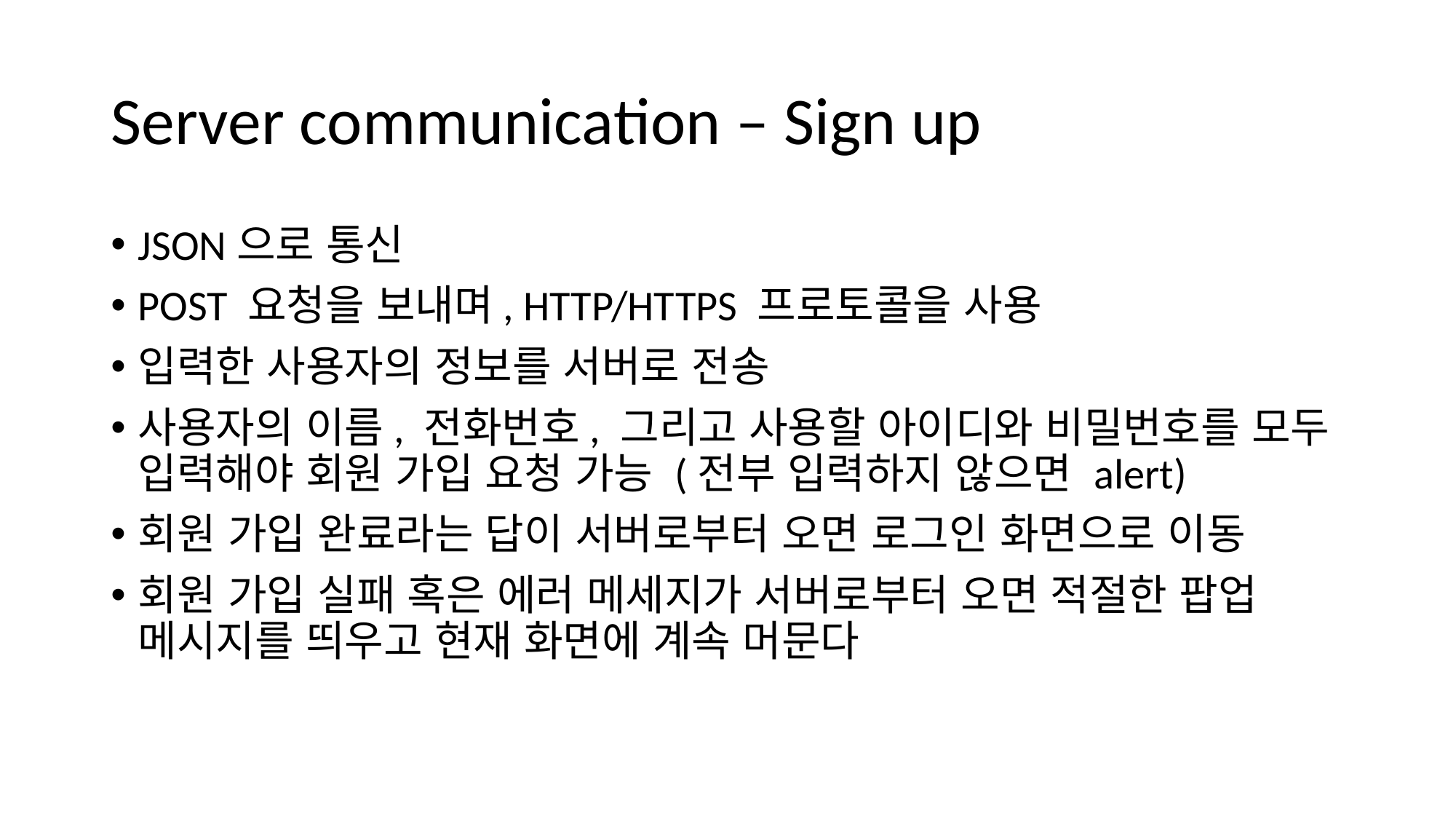

# Server communication – Sign up
JSON으로 통신
POST 요청을 보내며, HTTP/HTTPS 프로토콜을 사용
입력한 사용자의 정보를 서버로 전송
사용자의 이름, 전화번호, 그리고 사용할 아이디와 비밀번호를 모두 입력해야 회원 가입 요청 가능 (전부 입력하지 않으면 alert)
회원 가입 완료라는 답이 서버로부터 오면 로그인 화면으로 이동
회원 가입 실패 혹은 에러 메세지가 서버로부터 오면 적절한 팝업 메시지를 띄우고 현재 화면에 계속 머문다